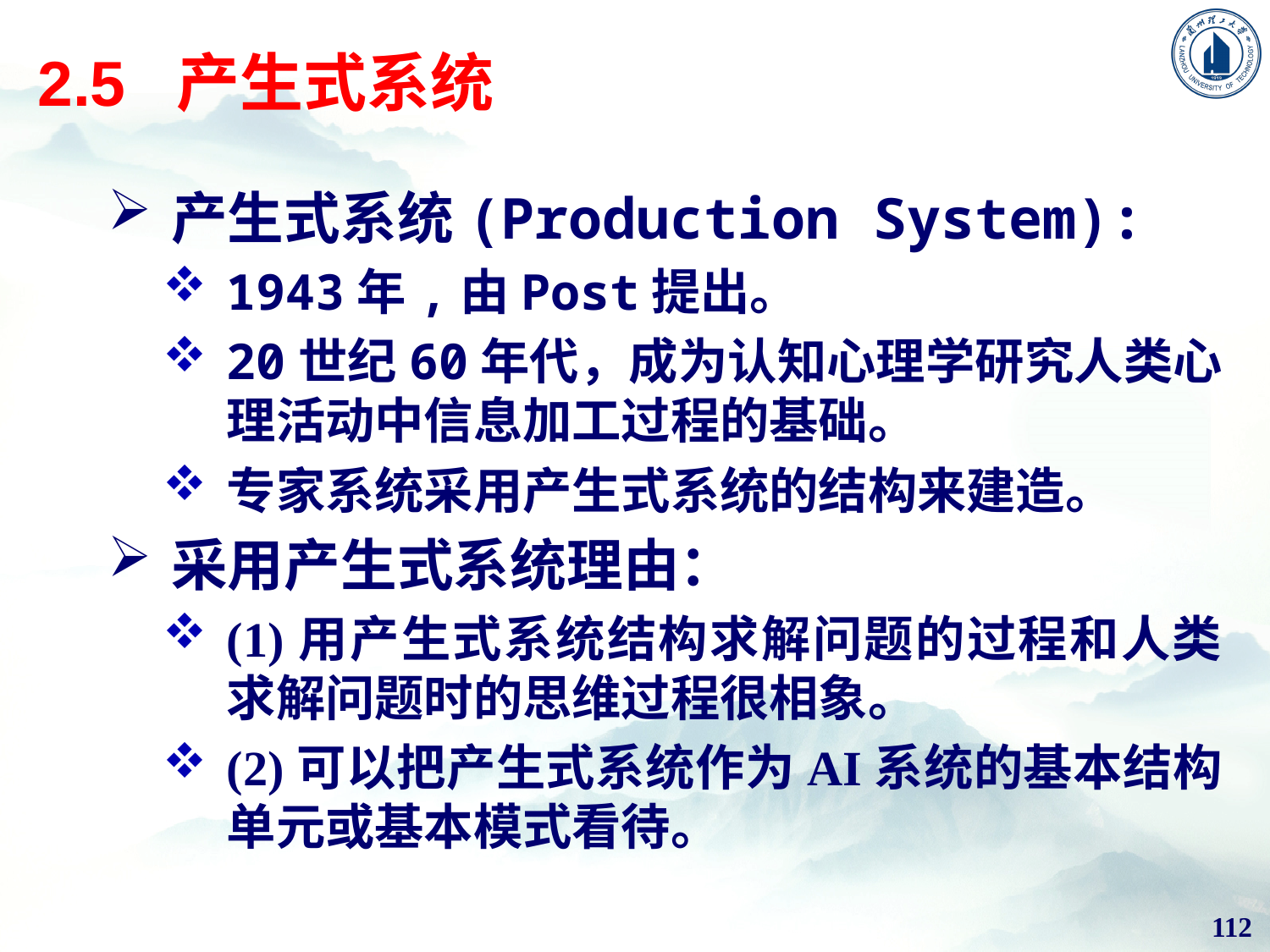

# 2.5  产生式系统
产生式系统(Production System):
1943年,由Post提出。
20世纪60年代，成为认知心理学研究人类心理活动中信息加工过程的基础。
专家系统采用产生式系统的结构来建造。
采用产生式系统理由：
(1)用产生式系统结构求解问题的过程和人类求解问题时的思维过程很相象。
(2)可以把产生式系统作为AI系统的基本结构单元或基本模式看待。

112